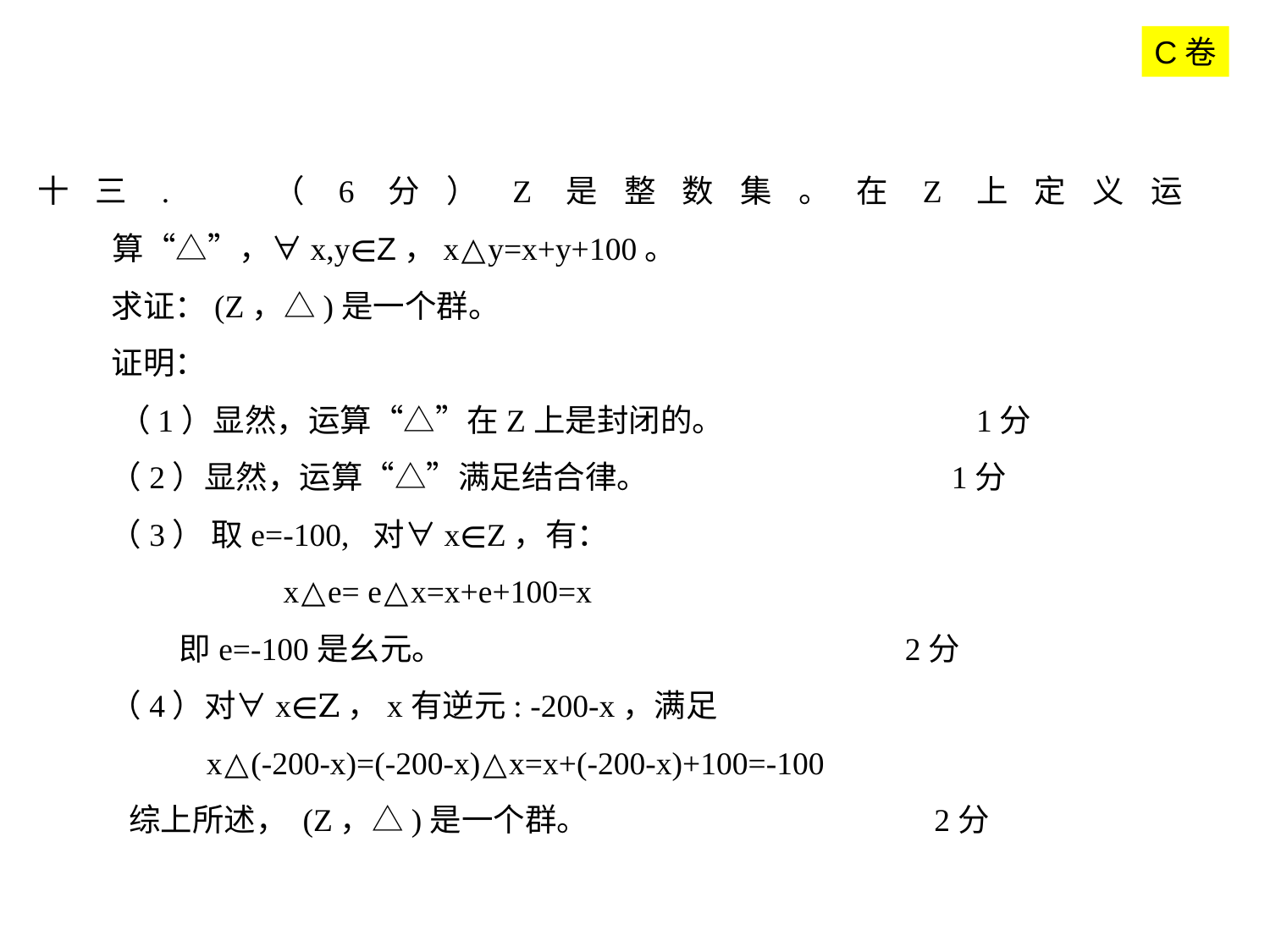

C卷
十三.  （6分）Z是整数集。在Z上定义运算“△”，∀x,y∊Z，x△y=x+y+100。
求证：(Z，△)是一个群。
证明：
（1）显然，运算“△”在Z上是封闭的。                                  1分
         （2）显然，运算“△”满足结合律。                                         1分
         （3） 取e=-100,  对∀x∊Z，有：
		       x△e= e△x=x+e+100=x
	          即e=-100是幺元。                                                               2分
         （4）对∀x∊Z，x有逆元: -200-x，满足
                     x△(-200-x)=(-200-x)△x=x+(-200-x)+100=-100
	   综上所述， (Z，△)是一个群。                                               2分